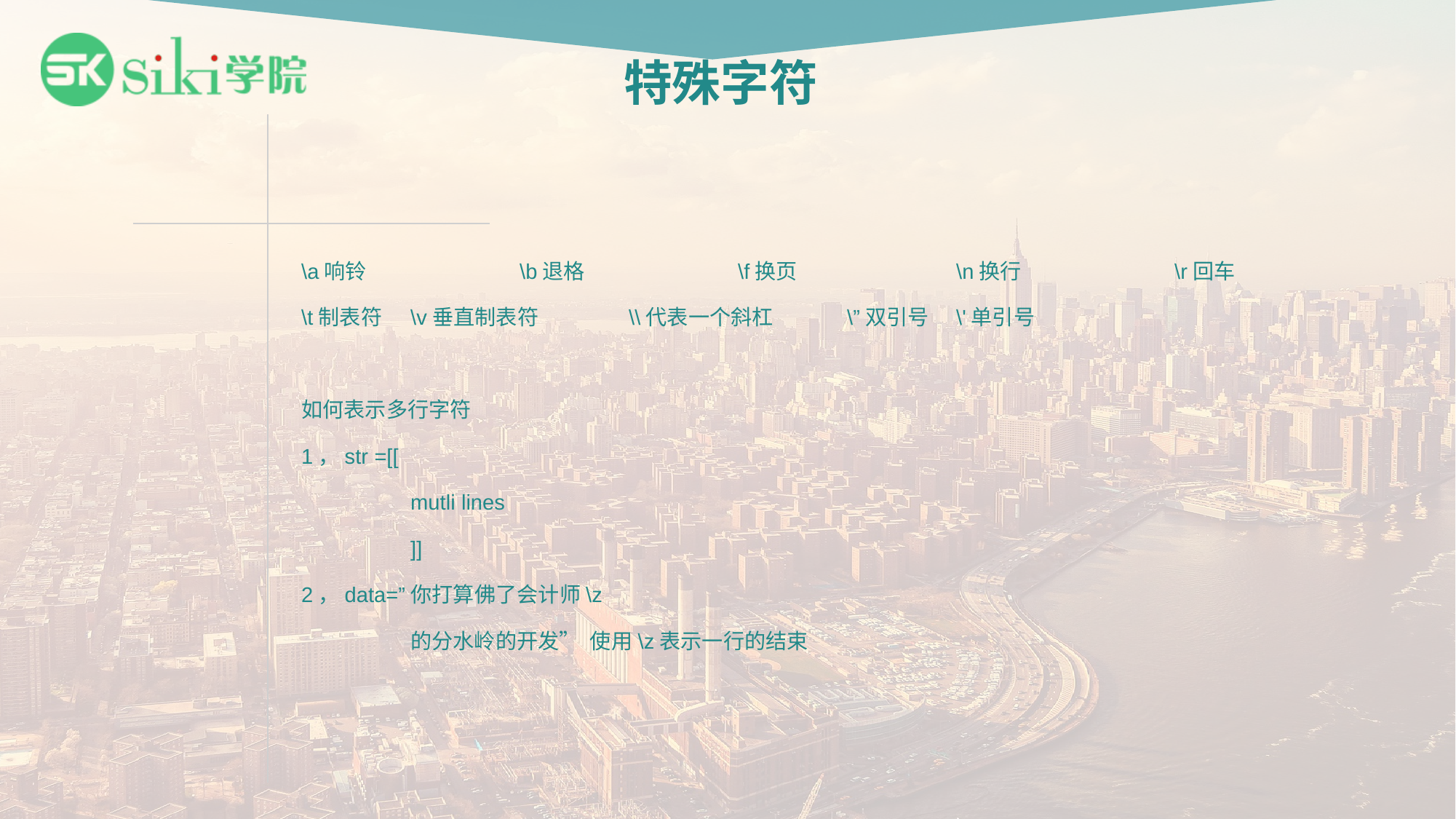

# 特殊字符
\a响铃		\b退格		\f换页		\n换行		\r回车
\t制表符 	\v垂直制表符	\\代表一个斜杠	\”双引号	\'单引号

如何表示多行字符
1，str =[[
	mutli lines
	]]
2，data=”你打算佛了会计师\z
	的分水岭的开发”  使用\z表示一行的结束